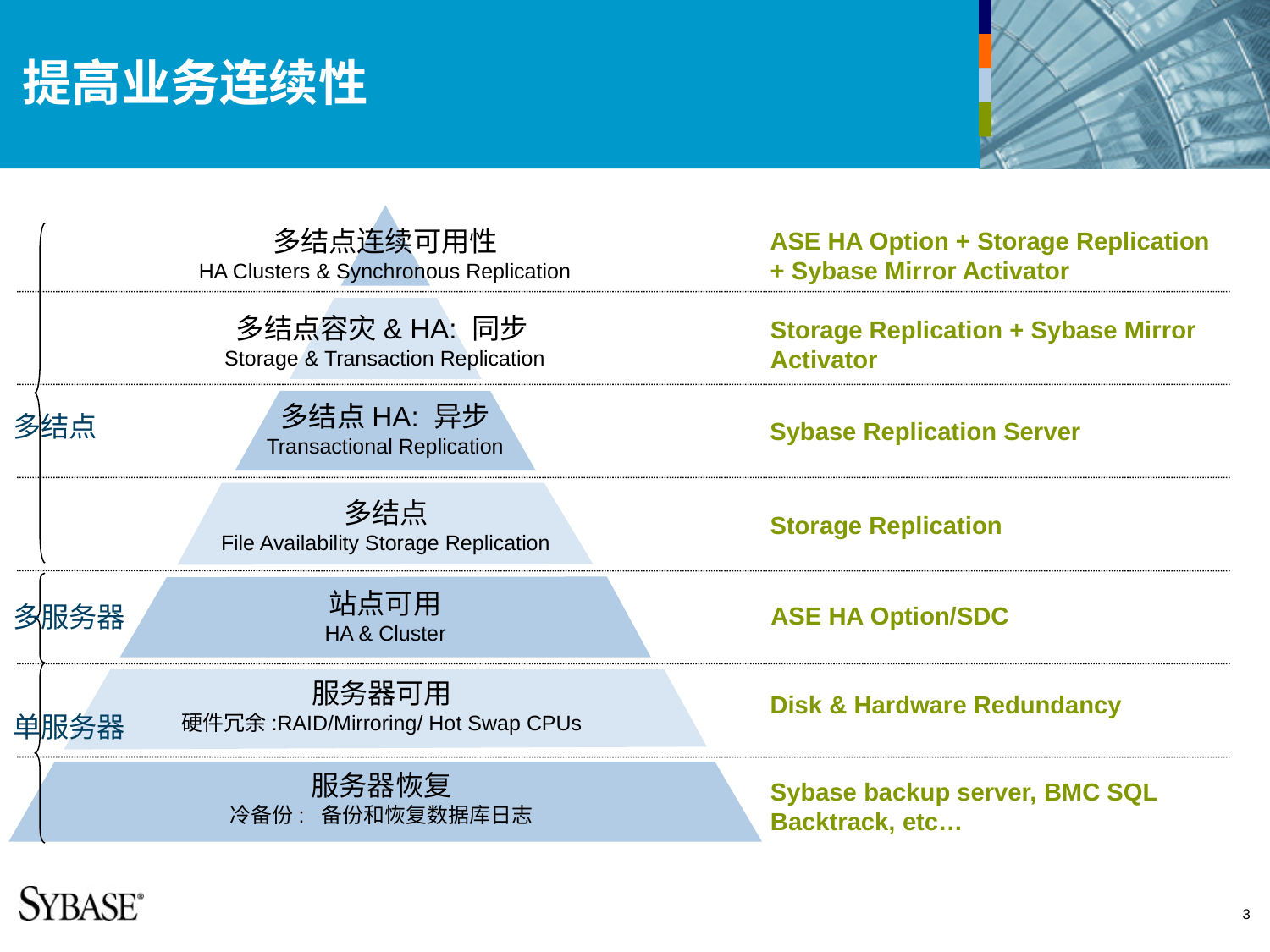

# 提高业务连续性

多结点连续可用性
HA Clusters & Synchronous Replication
ASE HA Option + Storage Replication
+ Sybase Mirror Activator

多结点容灾& HA: 同步
Storage & Transaction Replication
Storage Replication + Sybase Mirror Activator

多结点HA: 异步
Transactional Replication
多结点
Sybase Replication Server

多结点
File Availability Storage Replication
Storage Replication

站点可用
HA & Cluster
多服务器
ASE HA Option/SDC

服务器可用
硬件冗余:RAID/Mirroring/ Hot Swap CPUs
Disk & Hardware Redundancy
单服务器

服务器恢复
冷备份:  备份和恢复数据库日志
Sybase backup server, BMC SQL Backtrack, etc…